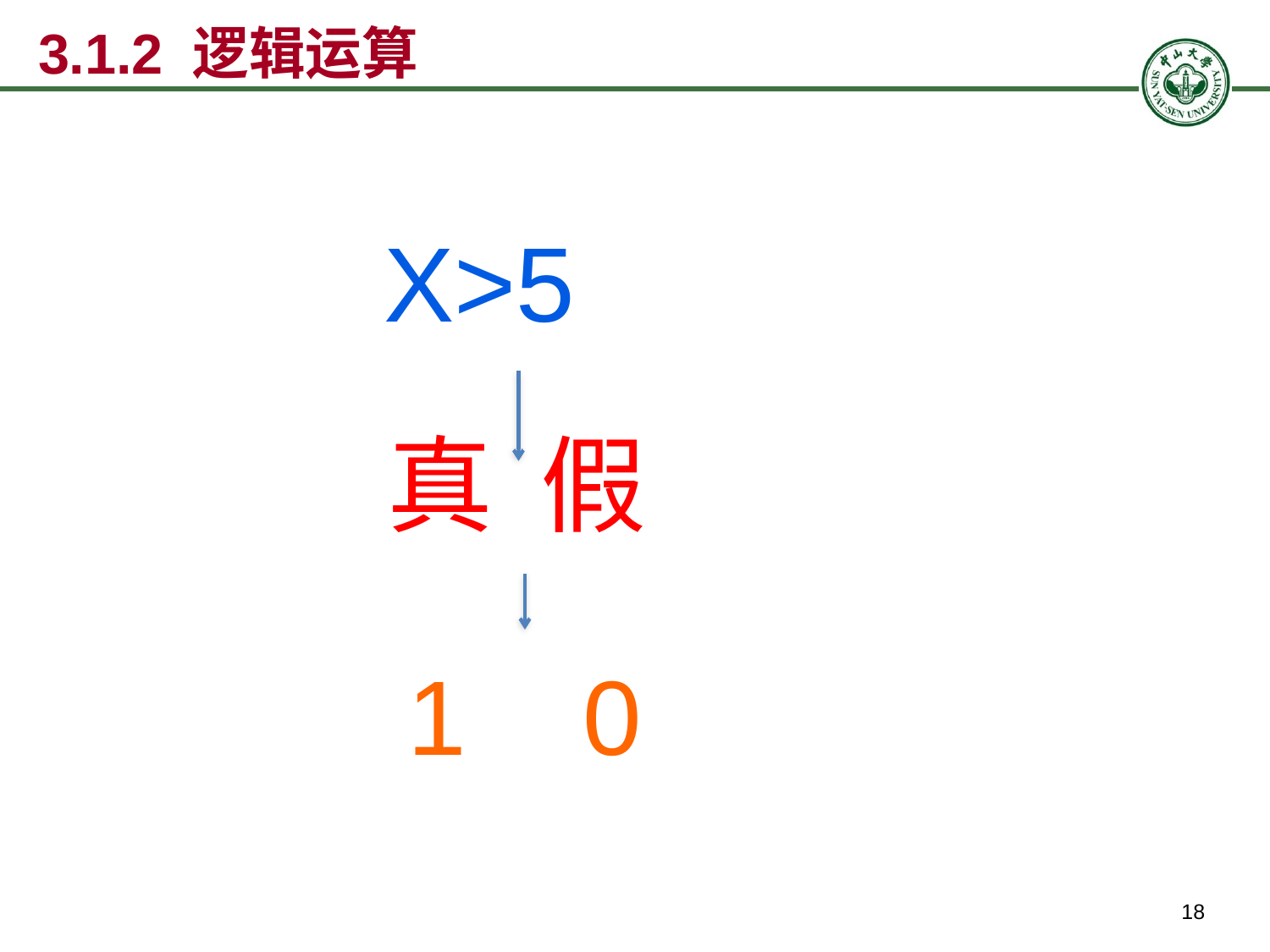

# 3.1.2 逻辑运算
X>5
真  假
1    0